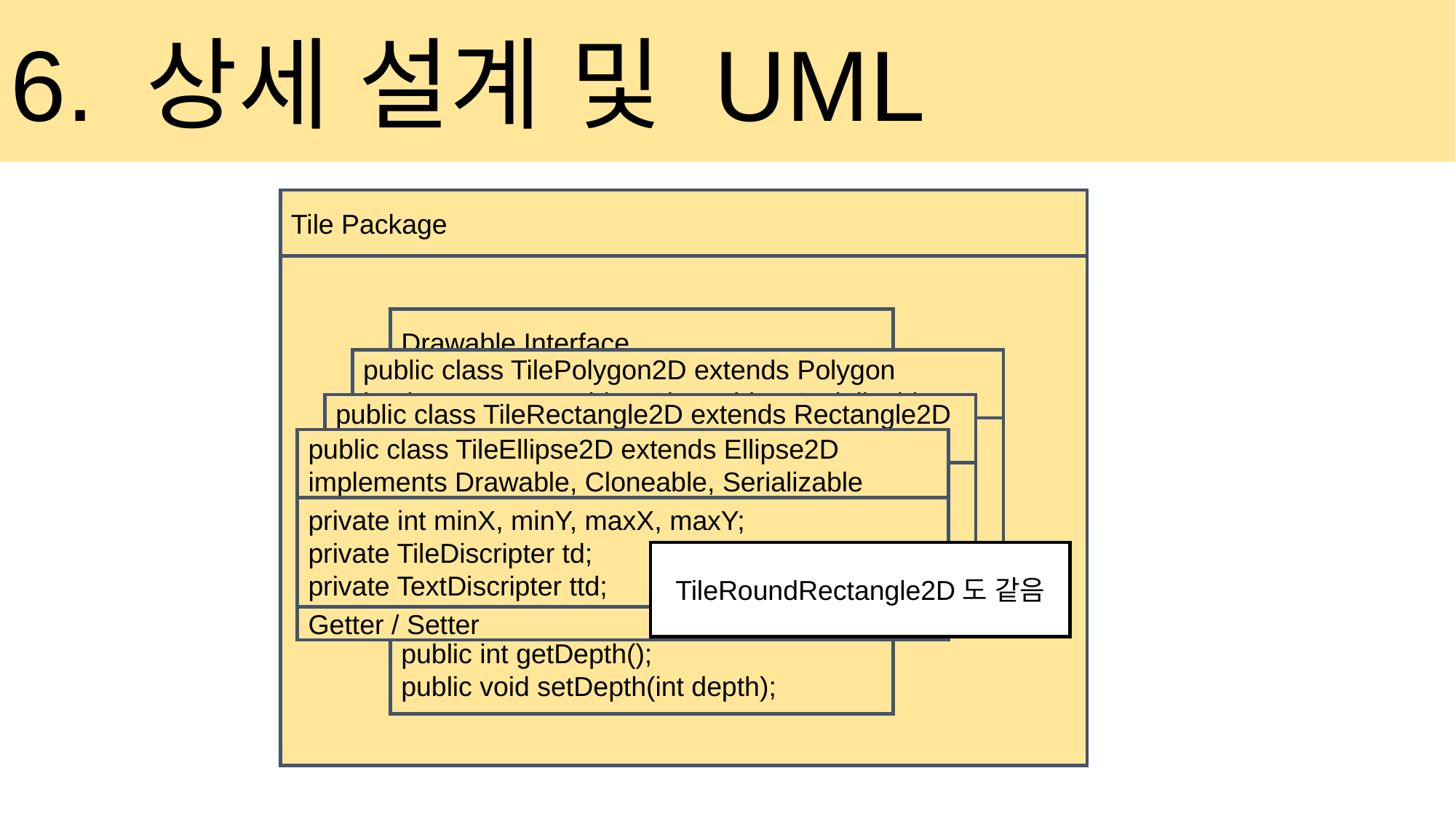

6. 상세 설계 및 UML
Tile Package

Drawable Interface
-
public void draw(Graphics g);
public boolean contain(int x, int y);
public boolean isClicked();
public void setClicked(boolean clicked);
public void drawBorder(Graphics g);
public int getShapeType();
public int getDepth();
public void setDepth(int depth);
public class TilePolygon2D extends Polygon implements Drawable , Cloneable , Serializable
private int largeX, largeY, smallX, smallY;
private final static int ERROR_DISTANCE = 10;
private boolean complete;
private TileDiscripter td;
private TextDiscripter ttd;
Getter / Setter
public class TileRectangle2D extends Rectangle2D implements Drawable,Cloneable, Serializable
private int leftTopX, leftTopY;
private int rightBottomX, rightBottomY;
private TileDiscripter td;
private TextDiscripter ttd;
Getter / Setter
public class TileEllipse2D extends Ellipse2D implements Drawable, Cloneable, Serializable
private int minX, minY, maxX, maxY;
private TileDiscripter td;
private TextDiscripter ttd;
Getter / Setter
TileRoundRectangle2D도 같음